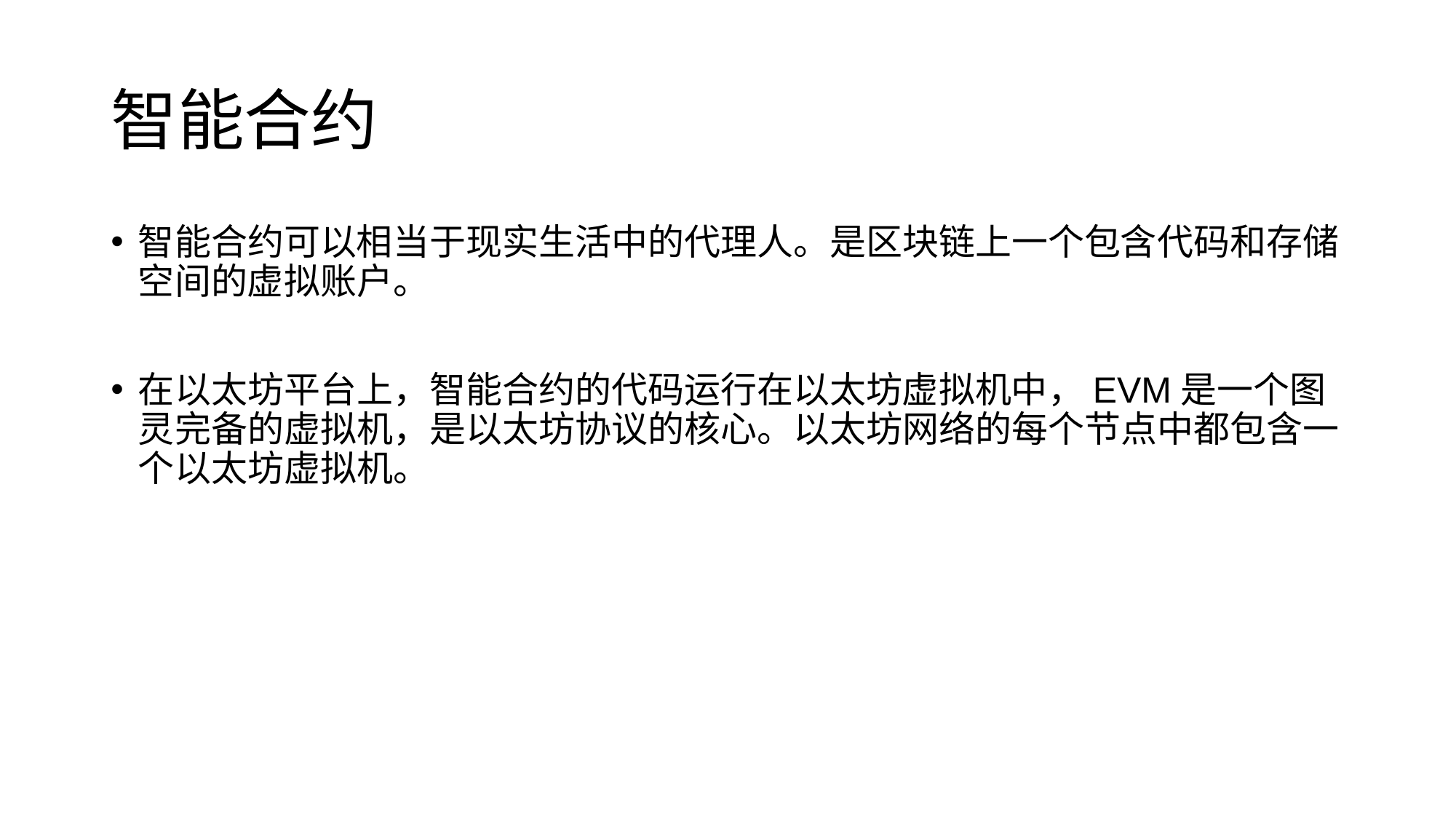

# 智能合约
智能合约可以相当于现实生活中的代理人。是区块链上一个包含代码和存储空间的虚拟账户。

在以太坊平台上，智能合约的代码运行在以太坊虚拟机中，EVM是一个图灵完备的虚拟机，是以太坊协议的核心。以太坊网络的每个节点中都包含一个以太坊虚拟机。